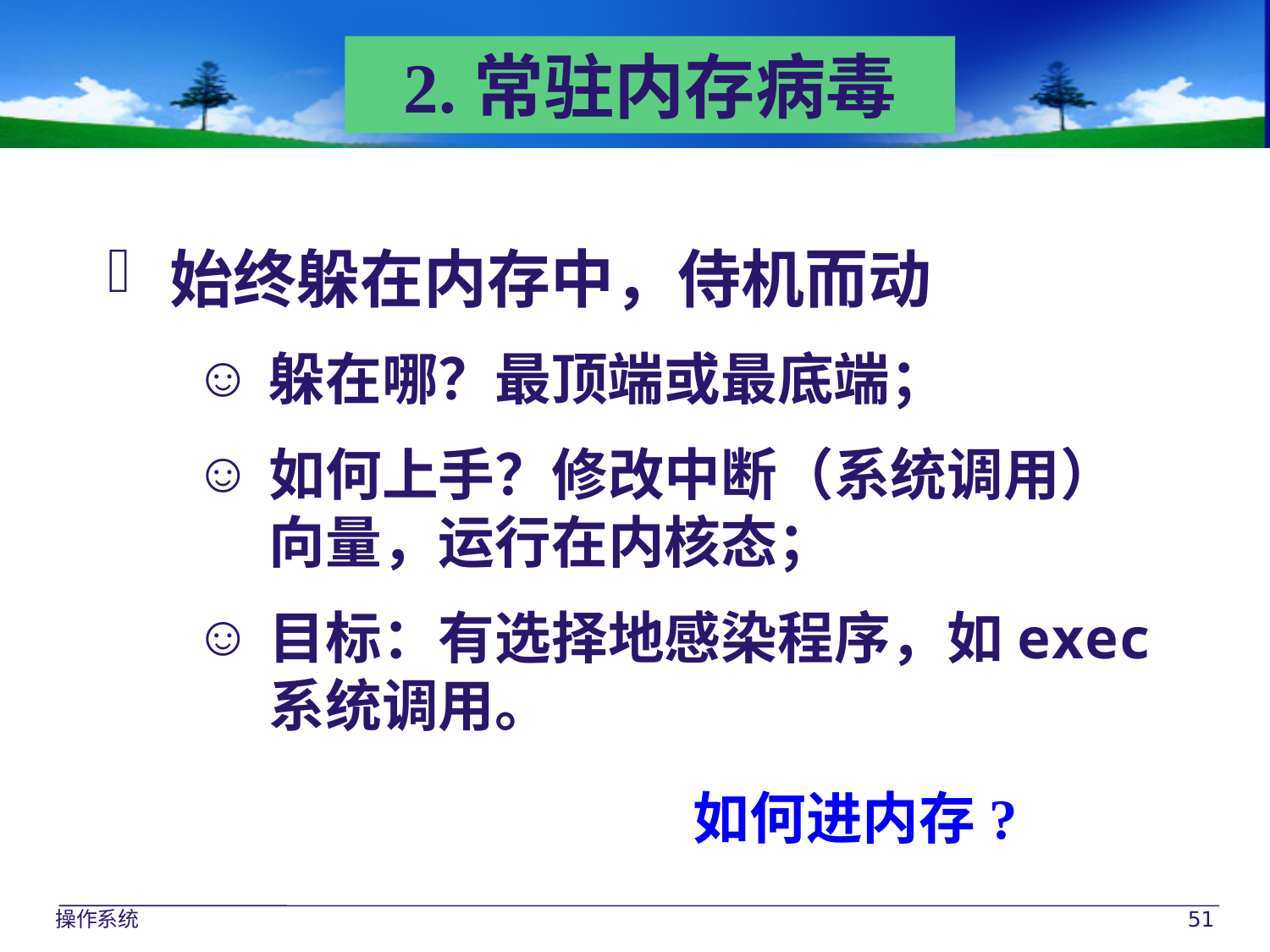

2.常驻内存病毒
始终躲在内存中，侍机而动
躲在哪？最顶端或最底端；
如何上手？修改中断（系统调用）向量，运行在内核态；
目标：有选择地感染程序，如exec系统调用。
如何进内存?
操作系统
51